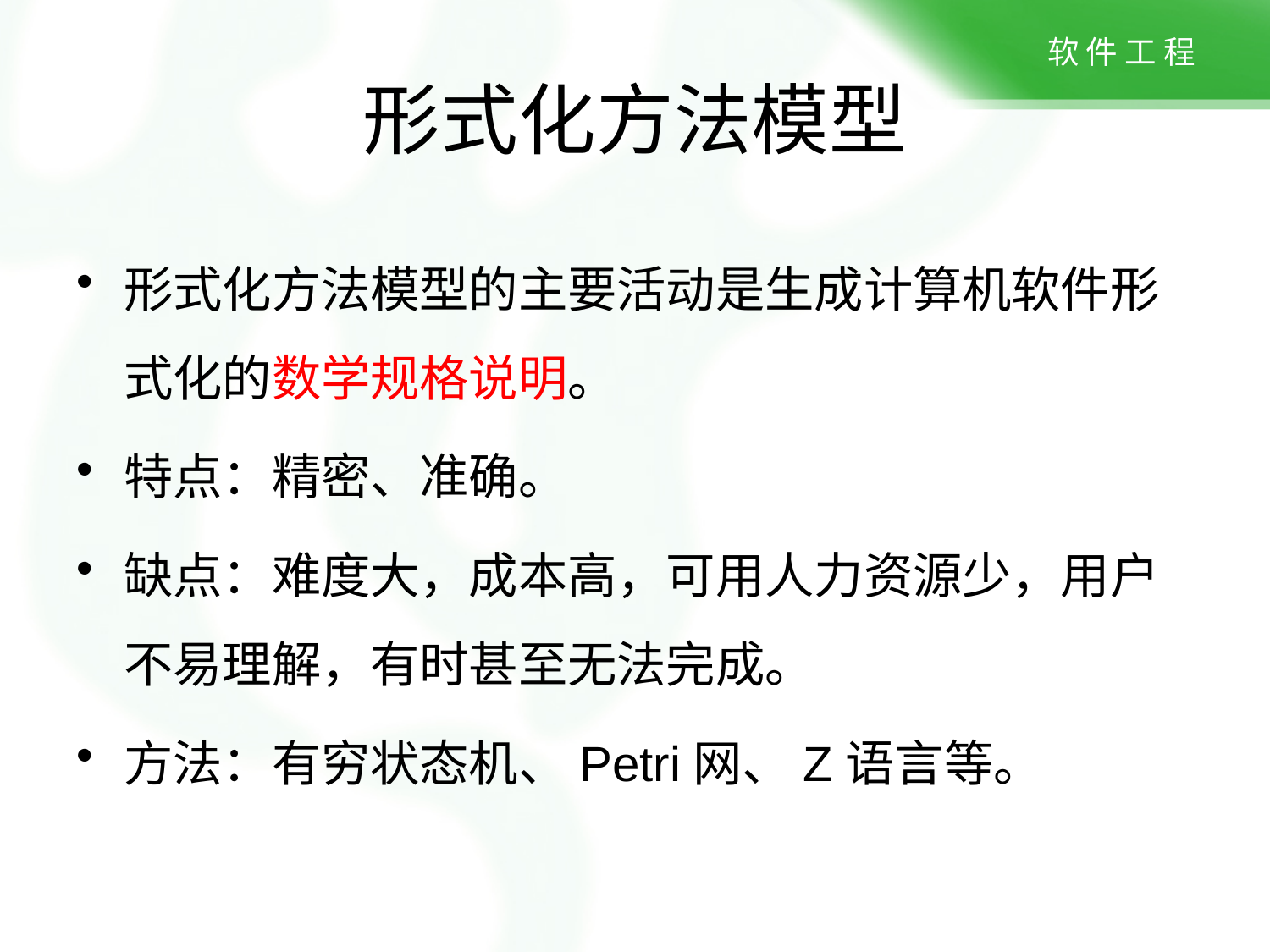

# 形式化方法模型
形式化方法模型的主要活动是生成计算机软件形式化的数学规格说明。
特点：精密、准确。
缺点：难度大，成本高，可用人力资源少，用户不易理解，有时甚至无法完成。
方法：有穷状态机、Petri网、Z语言等。